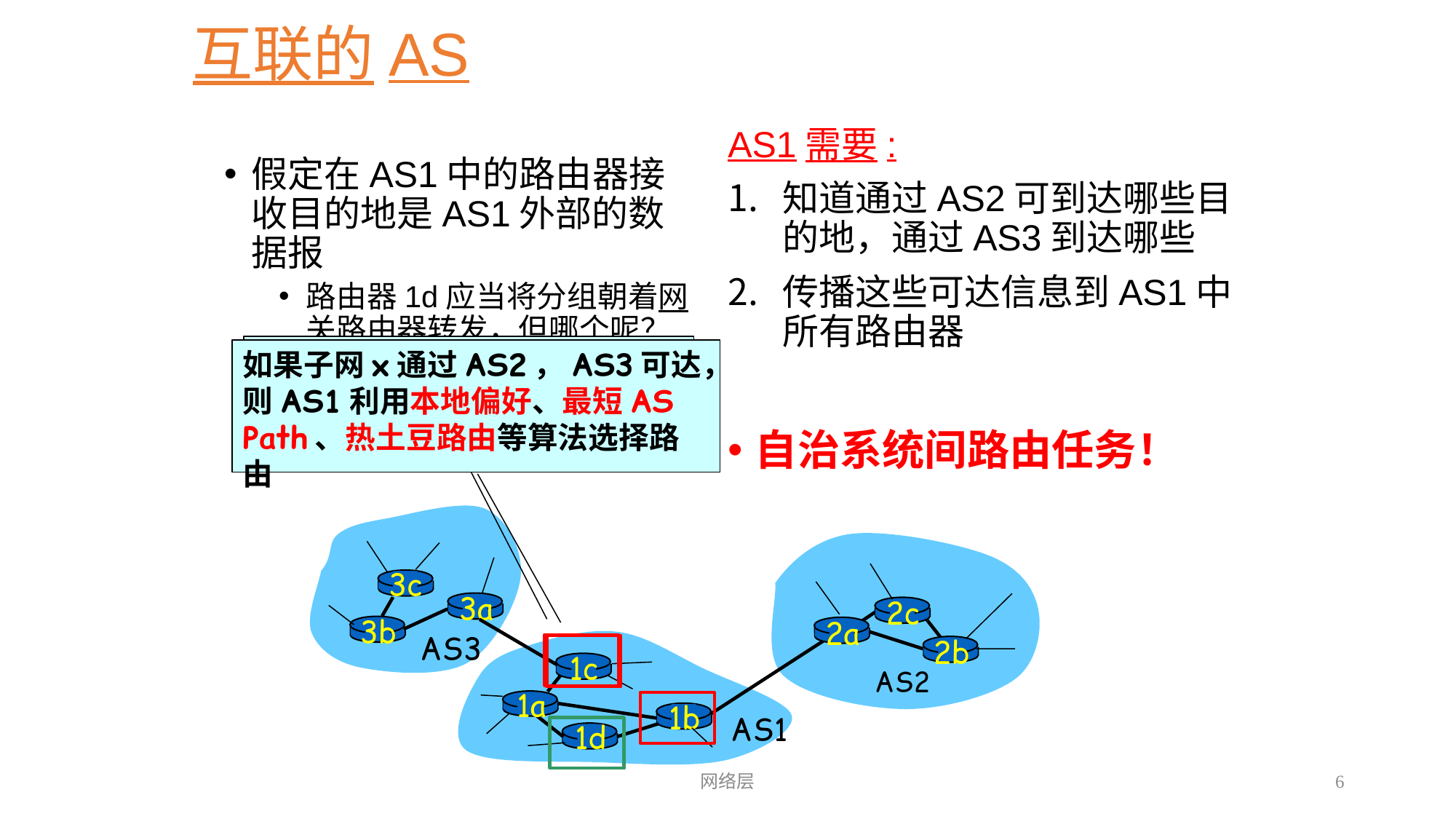

互联的AS
AS1需要:
知道通过AS2可到达哪些目的地，通过AS3到达哪些
传播这些可达信息到AS1中所有路由器

自治系统间路由任务！
假定在AS1中的路由器接收目的地是AS1外部的数据报
路由器1d应当将分组朝着网关路由器转发，但哪个呢？

如果子网x只通过AS3可达，则AS1内部运行路由选择协议选择从1d到1c最短路径

如果子网x通过AS2，AS3可达，则AS1利用本地偏好、最短AS Path、热土豆路由等算法选择路由

3c

3a
2c

3b

2a

AS3

2b

1c

AS2

1a

1b

AS1

1d

网络层
6